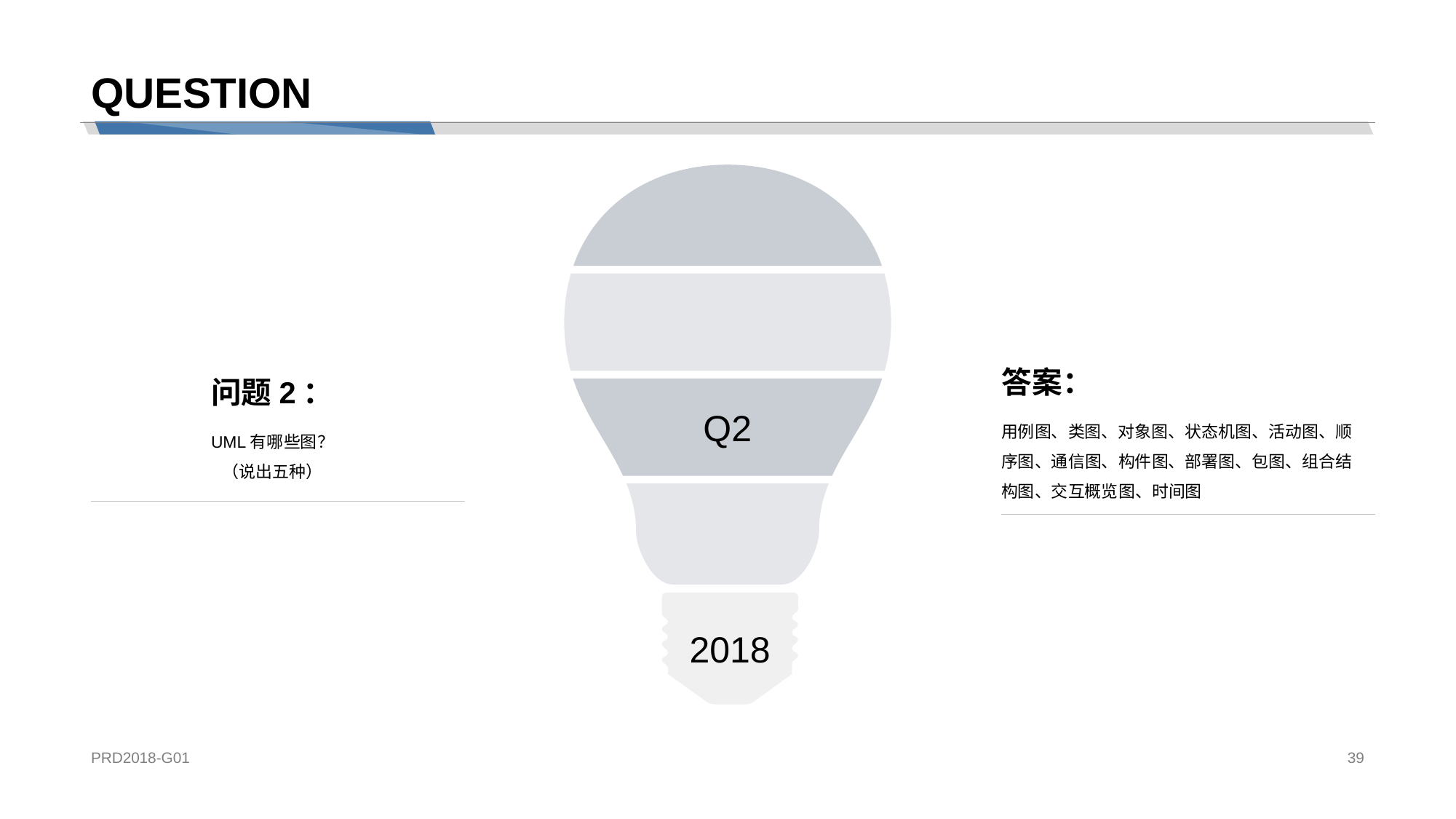

# QUESTION

答案：
用例图、类图、对象图、状态机图、活动图、顺序图、通信图、构件图、部署图、包图、组合结构图、交互概览图、时间图
问题2：
UML有哪些图？
（说出五种）
Q2

2018
PRD2018-G01
39